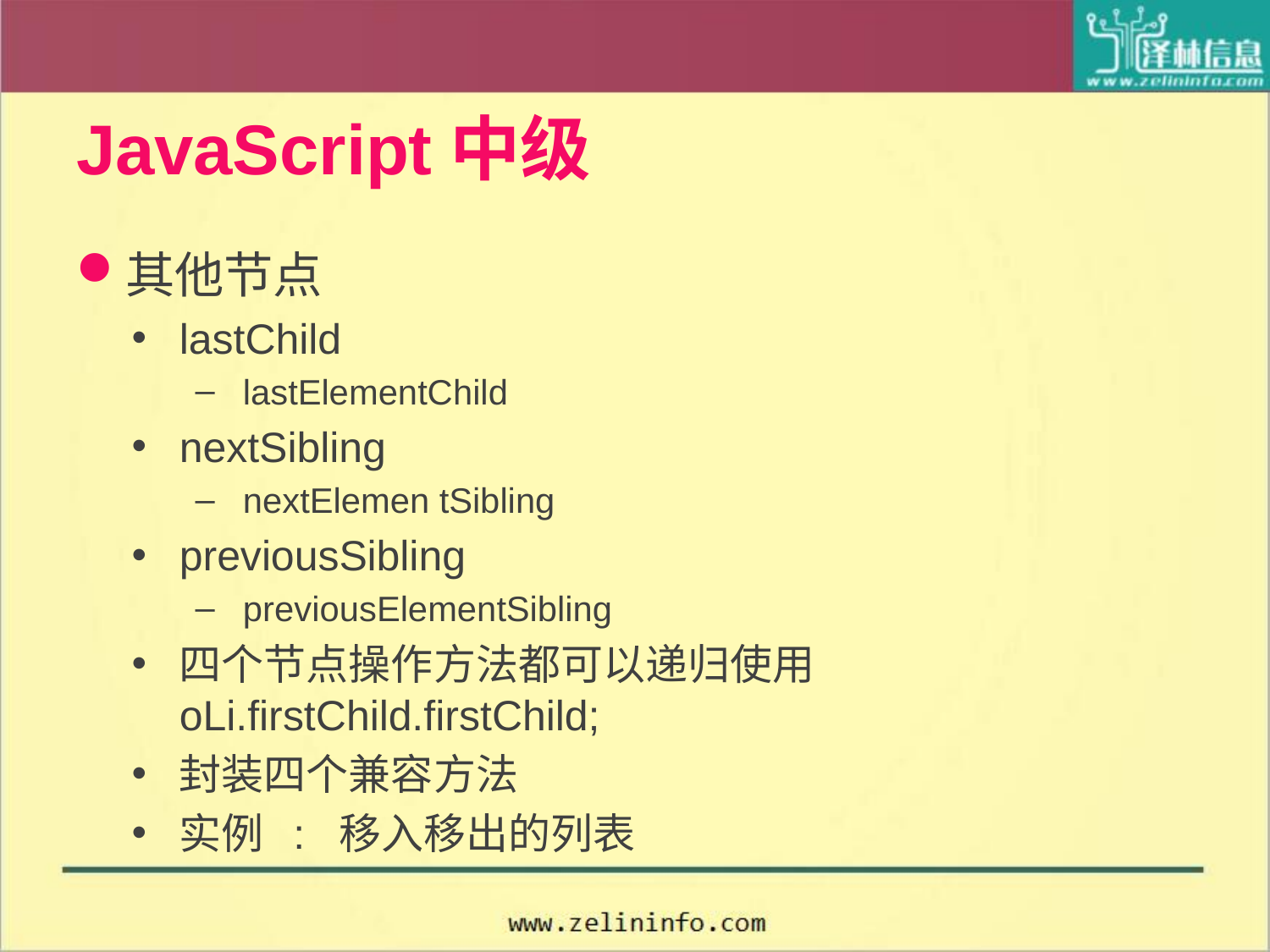

# JavaScript中级
其他节点
lastChild
lastElementChild
nextSibling
nextElemen tSibling
previousSibling
previousElementSibling
四个节点操作方法都可以递归使用 oLi.firstChild.firstChild;
封装四个兼容方法
实例  :  移入移出的列表